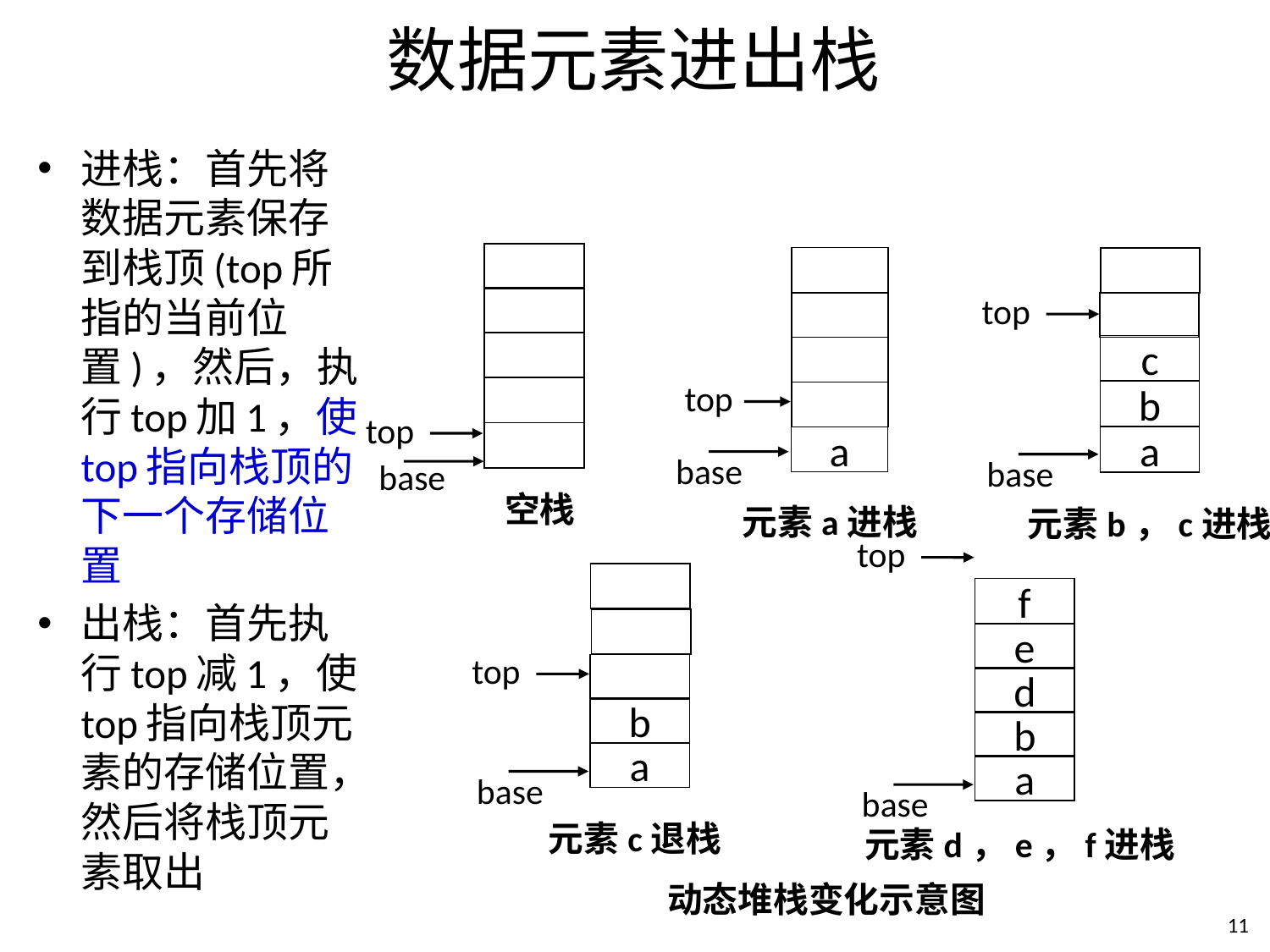

# 数据元素进出栈
进栈：首先将数据元素保存到栈顶(top所指的当前位置)，然后，执行top加1，使top指向栈顶的下一个存储位置
出栈：首先执行top减1，使top指向栈顶元素的存储位置，然后将栈顶元素取出

top

base

空栈

top

a
base

元素a进栈

top

c
b
a
base

元素b，c进栈
top

f
e
d
b
a
base

元素d，e，f进栈

top

b
a
base

元素c退栈
动态堆栈变化示意图
11